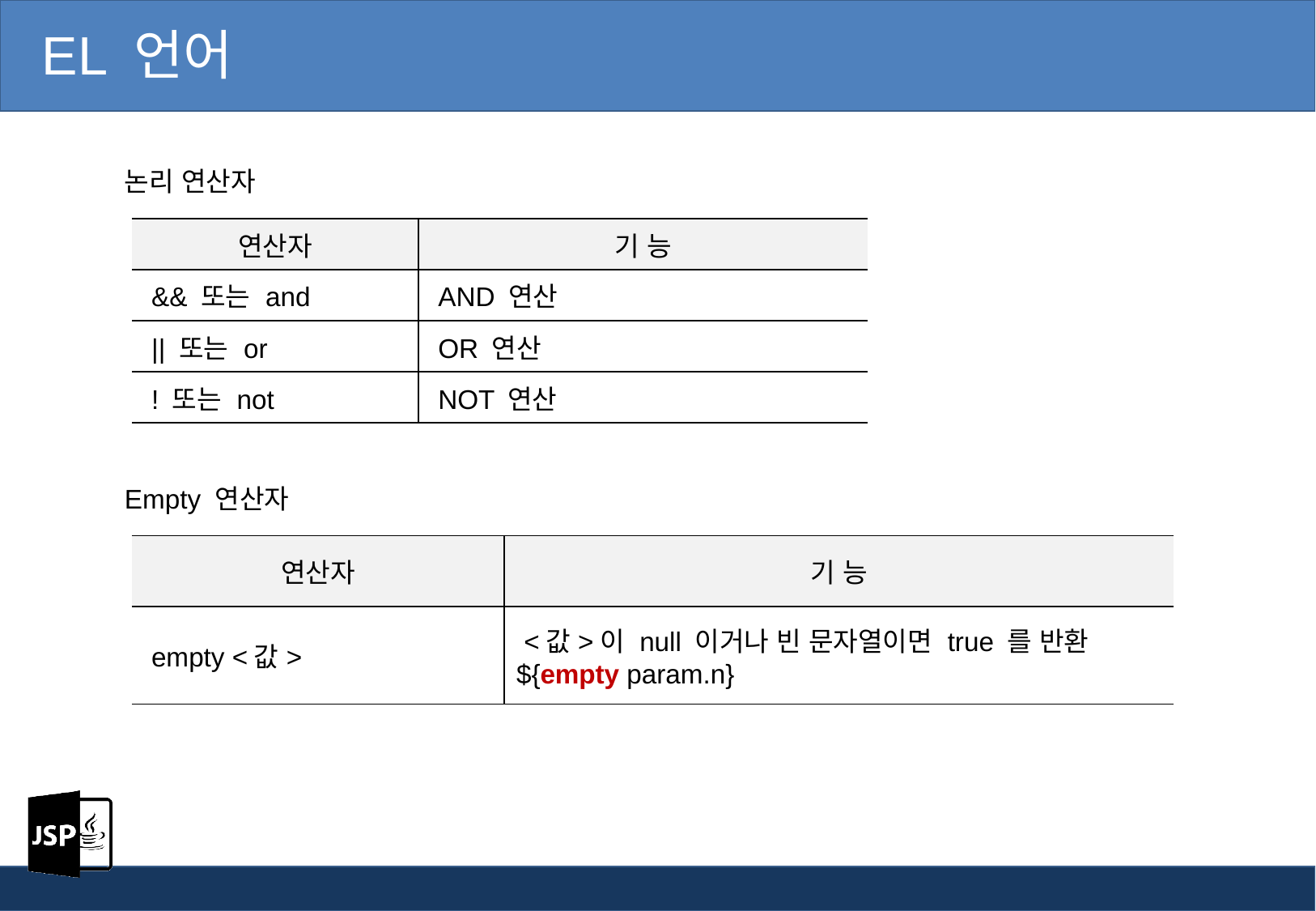

EL 언어
논리 연산자
| 연산자 | 기 능 |
| --- | --- |
| && 또는 and | AND 연산 |
| || 또는 or | OR 연산 |
| ! 또는 not | NOT 연산 |
Empty 연산자
| 연산자 | 기 능 |
| --- | --- |
| empty <값> | <값>이 null 이거나 빈 문자열이면 true 를 반환 ${empty param.n} |